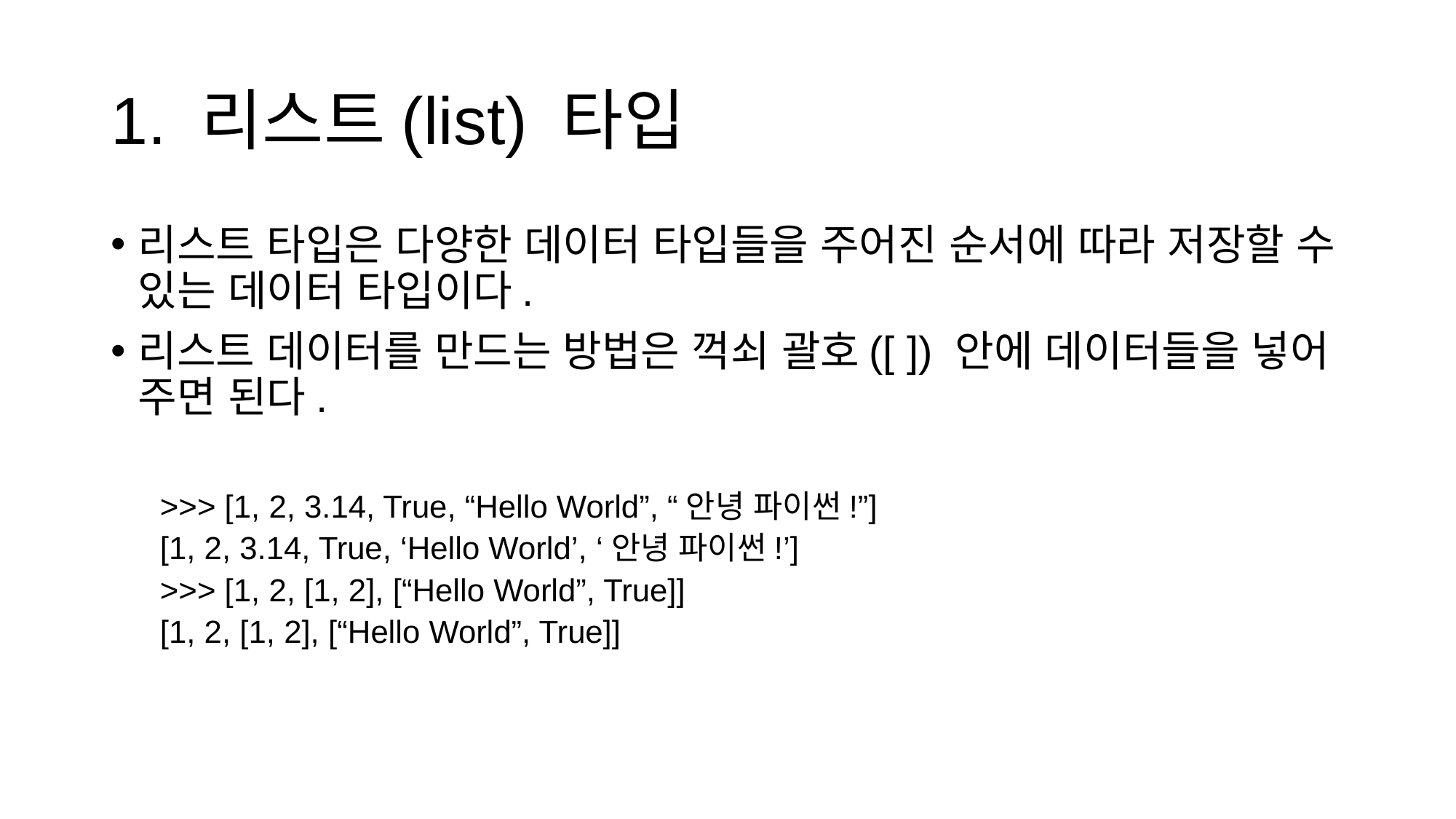

# 1. 리스트(list) 타입
리스트 타입은 다양한 데이터 타입들을 주어진 순서에 따라 저장할 수 있는 데이터 타입이다.
리스트 데이터를 만드는 방법은 꺽쇠 괄호([ ]) 안에 데이터들을 넣어 주면 된다.

>>> [1, 2, 3.14, True, “Hello World”, “안녕 파이썬!”]
[1, 2, 3.14, True, ‘Hello World’, ‘안녕 파이썬!’]
>>> [1, 2, [1, 2], [“Hello World”, True]]
[1, 2, [1, 2], [“Hello World”, True]]